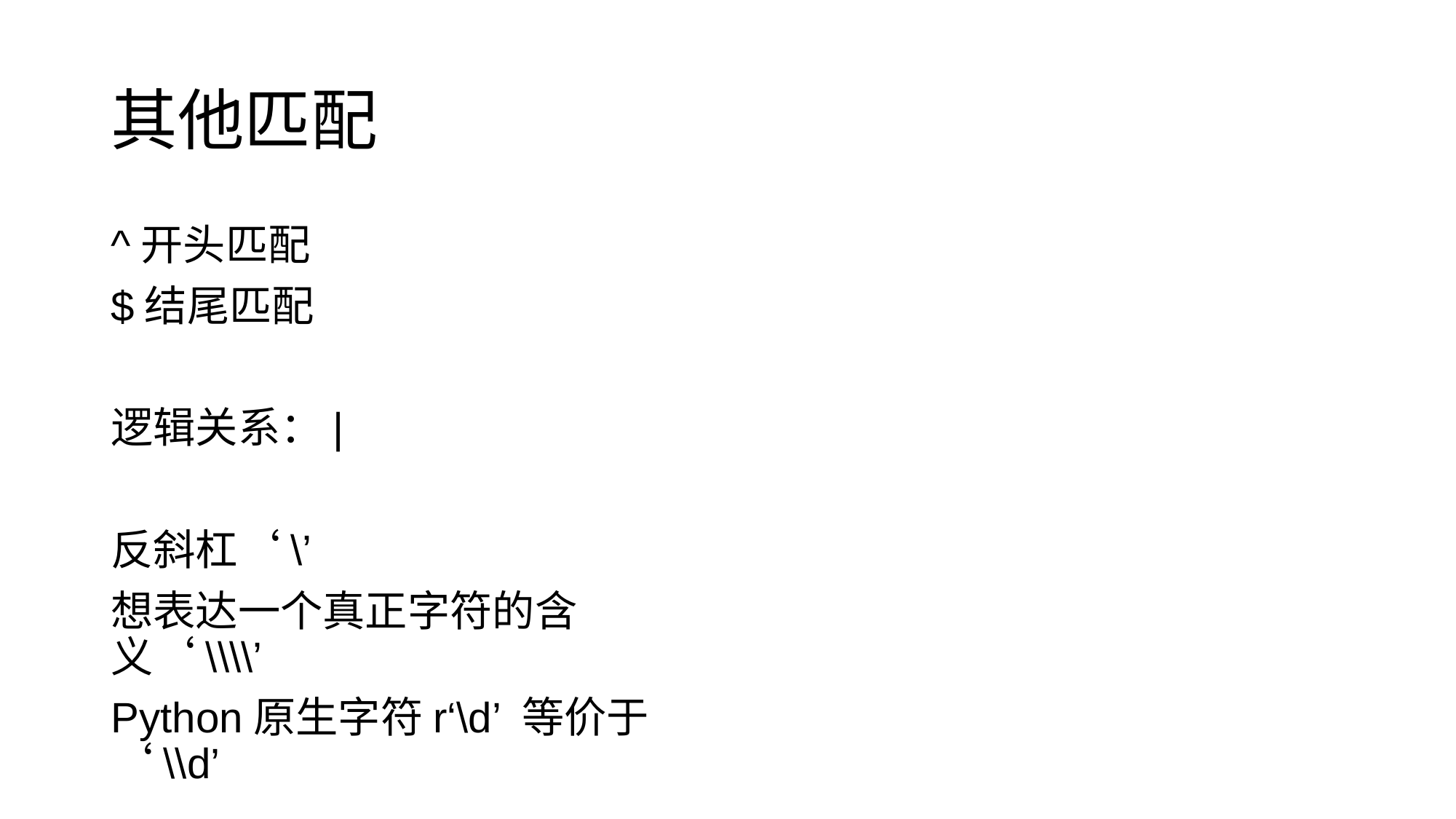

# 其他匹配
^开头匹配
$结尾匹配

逻辑关系：|

反斜杠‘\’
想表达一个真正字符的含义‘\\\\’
Python原生字符r‘\d’ 等价于‘\\d’